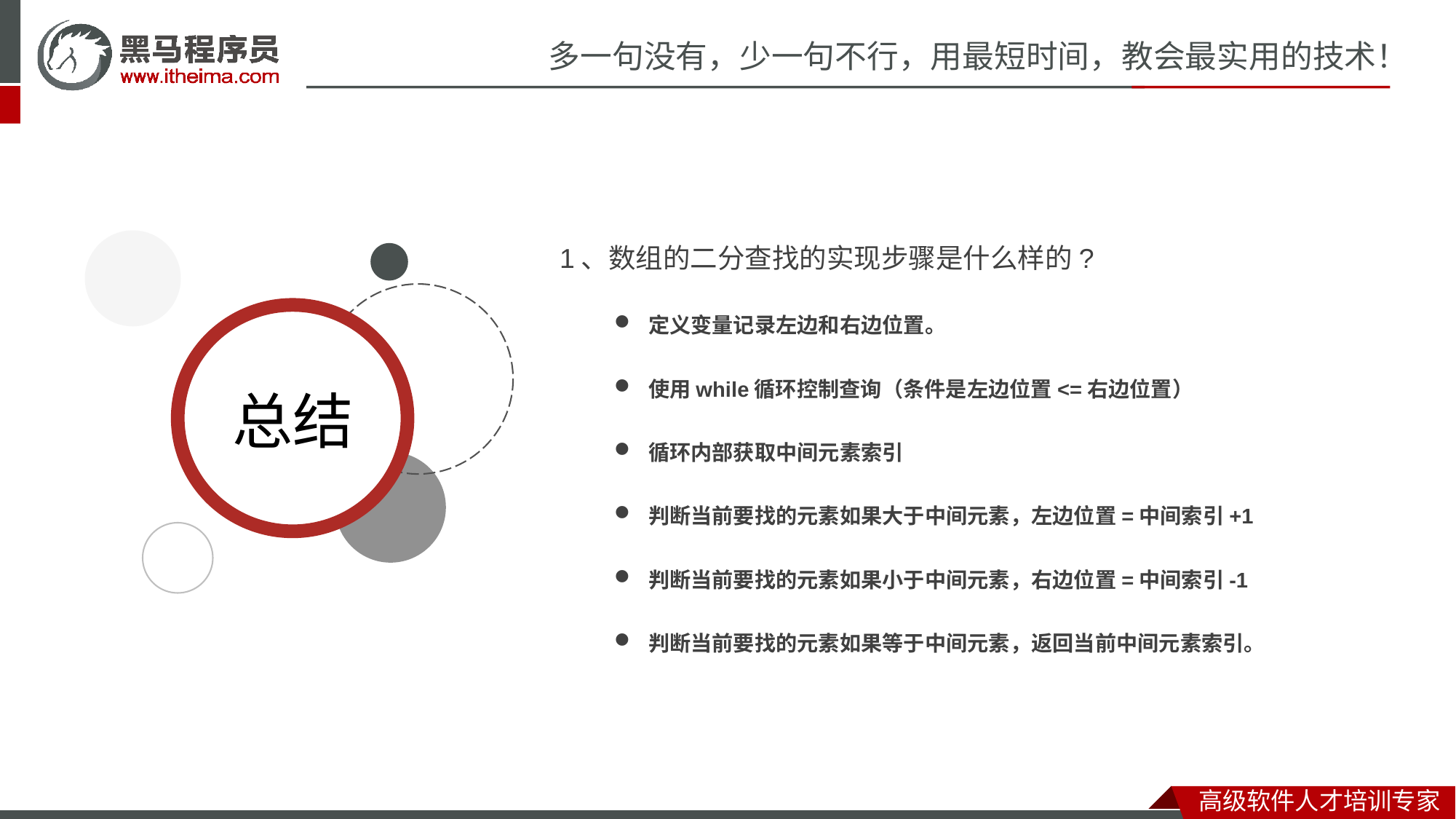

1、数组的二分查找的实现步骤是什么样的?
定义变量记录左边和右边位置。
使用while循环控制查询（条件是左边位置<=右边位置）
循环内部获取中间元素索引
判断当前要找的元素如果大于中间元素，左边位置=中间索引+1
判断当前要找的元素如果小于中间元素，右边位置=中间索引-1
判断当前要找的元素如果等于中间元素，返回当前中间元素索引。